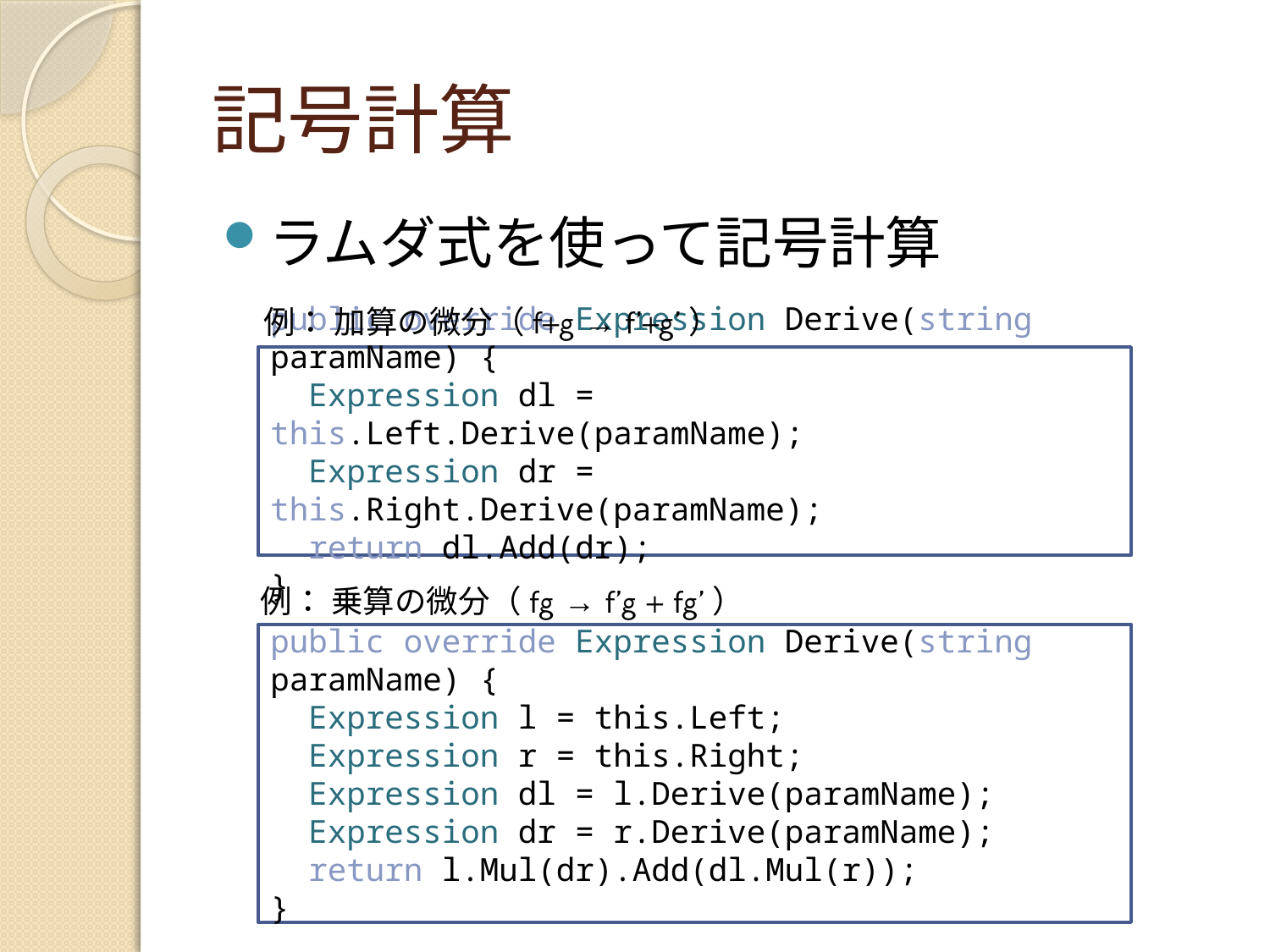

# 記号計算
ラムダ式を使って記号計算
例： 加算の微分（f+g → f’+g’）
public override Expression Derive(string paramName) {
  Expression dl = this.Left.Derive(paramName);
  Expression dr = this.Right.Derive(paramName);
  return dl.Add(dr);
}
例： 乗算の微分（fg → f’g + fg’）
public override Expression Derive(string paramName) {
  Expression l = this.Left;
  Expression r = this.Right;
  Expression dl = l.Derive(paramName);
  Expression dr = r.Derive(paramName);
  return l.Mul(dr).Add(dl.Mul(r));
}